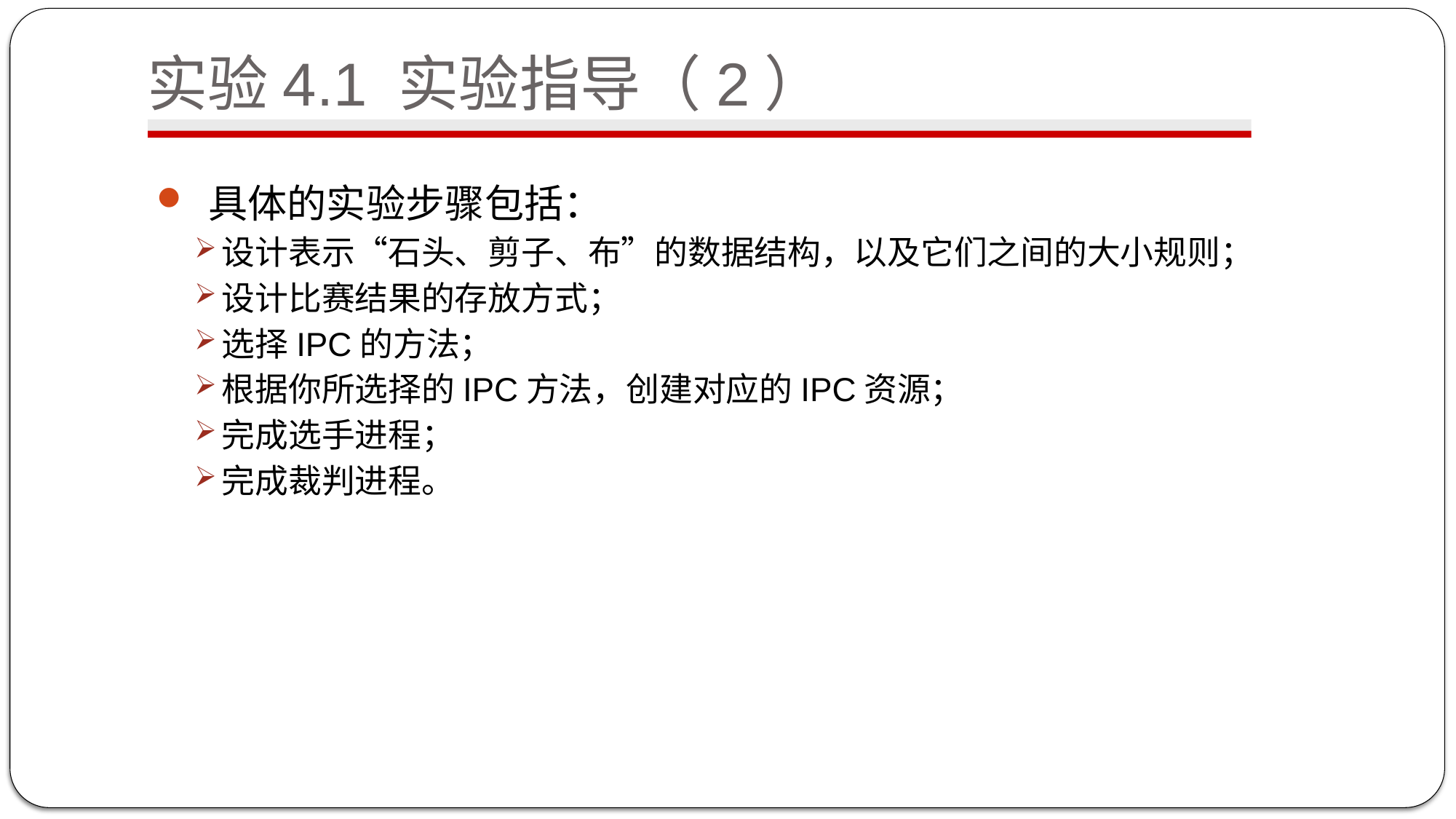

# 实验4.1 实验指导（2）
 具体的实验步骤包括：
设计表示“石头、剪子、布”的数据结构，以及它们之间的大小规则；
设计比赛结果的存放方式；
选择IPC的方法；
根据你所选择的IPC方法，创建对应的IPC资源；
完成选手进程；
完成裁判进程。